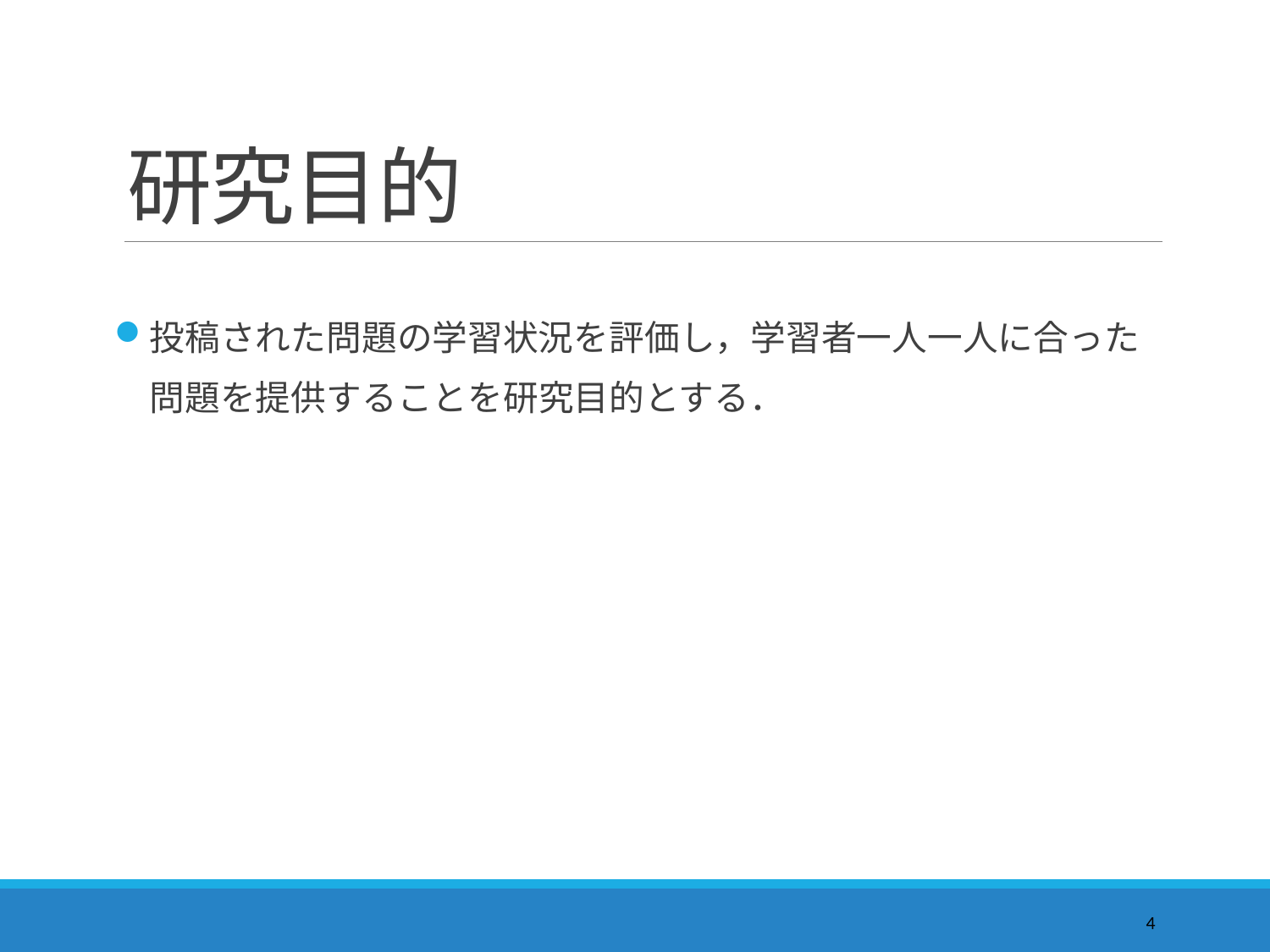

# 研究目的

投稿された問題の学習状況を評価し，学習者一人一人に合った
　問題を提供することを研究目的とする．

4